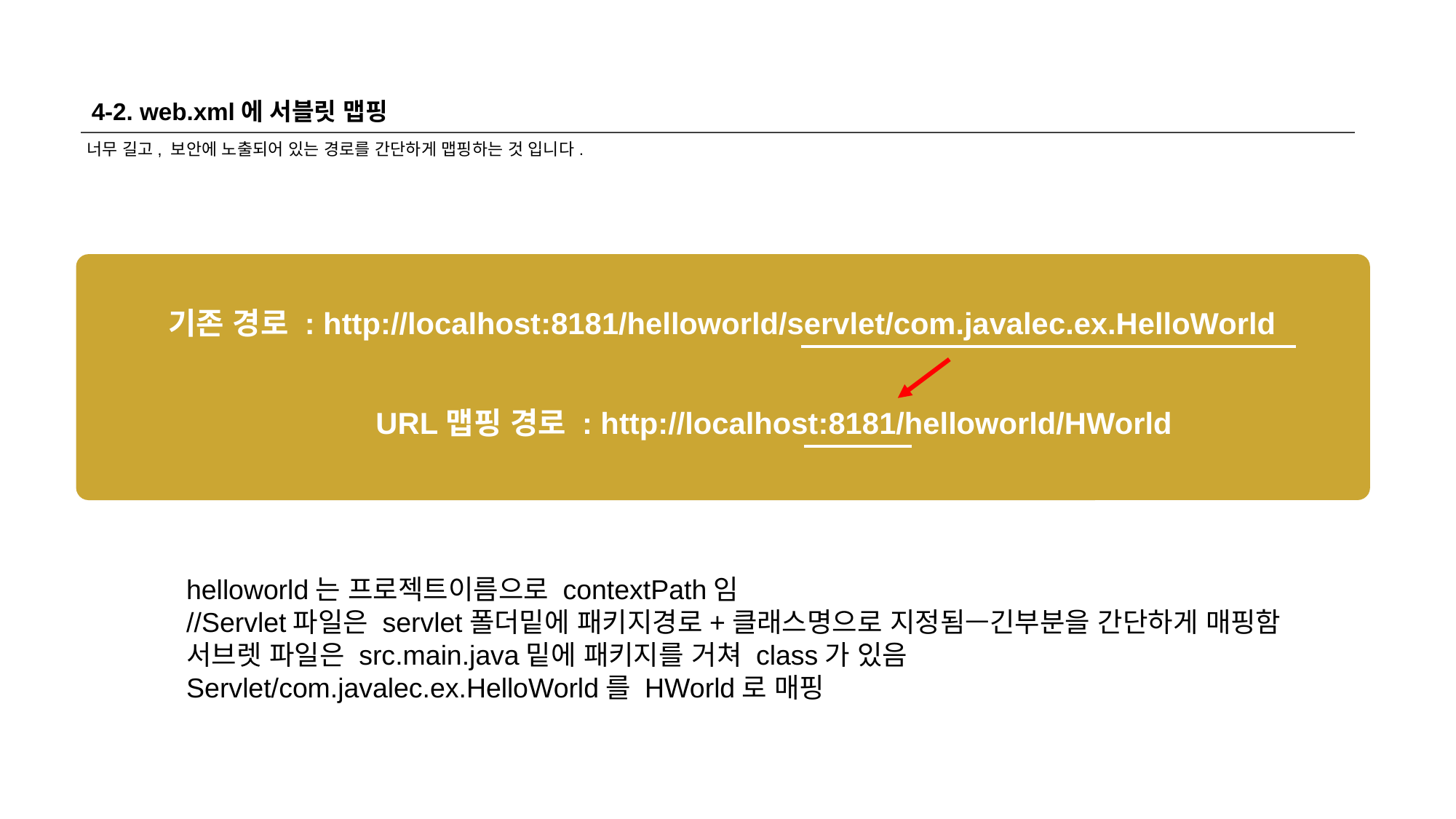

4-2. web.xml에 서블릿 맵핑
너무 길고, 보안에 노출되어 있는 경로를 간단하게 맵핑하는 것 입니다.

기존 경로 : http://localhost:8181/helloworld/servlet/com.javalec.ex.HelloWorld
URL맵핑 경로 : http://localhost:8181/helloworld/HWorld
helloworld는 프로젝트이름으로 contextPath임
//Servlet파일은 servlet폴더밑에 패키지경로+클래스명으로 지정됨—긴부분을 간단하게 매핑함
서브렛 파일은 src.main.java밑에 패키지를 거쳐 class가 있음
Servlet/com.javalec.ex.HelloWorld를 HWorld로 매핑
10